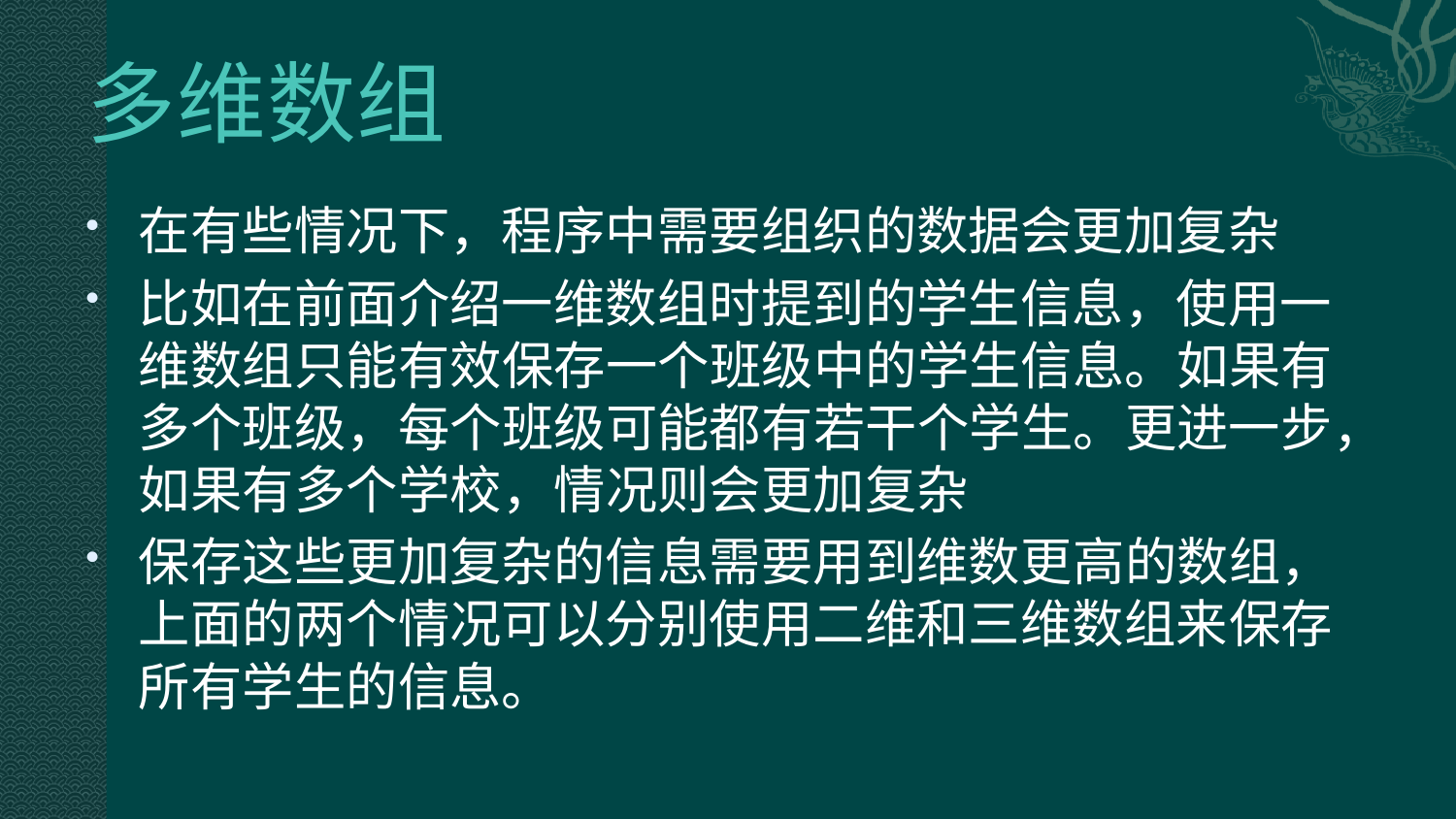

# 多维数组
在有些情况下，程序中需要组织的数据会更加复杂
比如在前面介绍一维数组时提到的学生信息，使用一维数组只能有效保存一个班级中的学生信息。如果有多个班级，每个班级可能都有若干个学生。更进一步，如果有多个学校，情况则会更加复杂
保存这些更加复杂的信息需要用到维数更高的数组，上面的两个情况可以分别使用二维和三维数组来保存所有学生的信息。